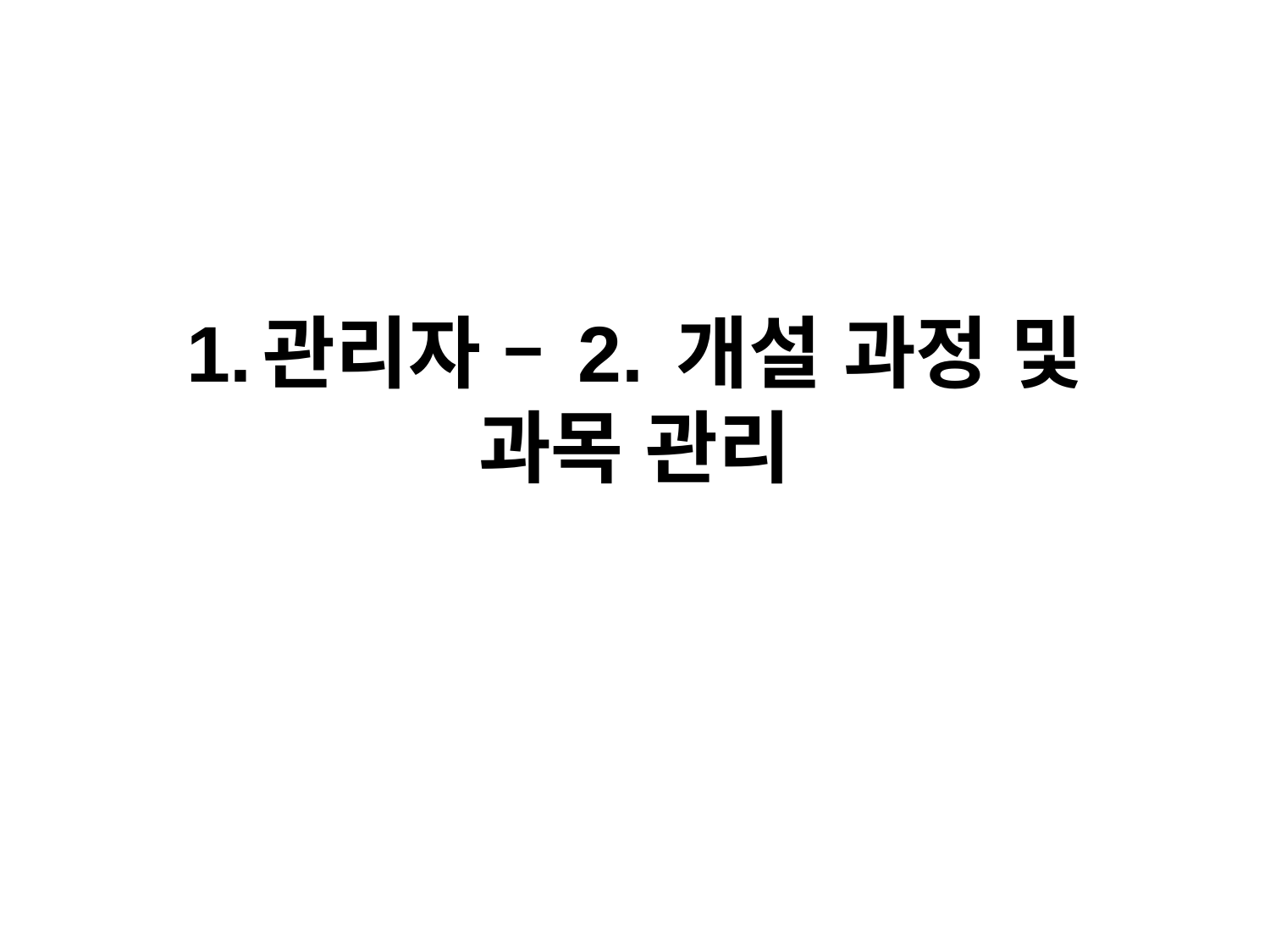

# 1.관리자 – 2. 개설 과정 및 과목 관리